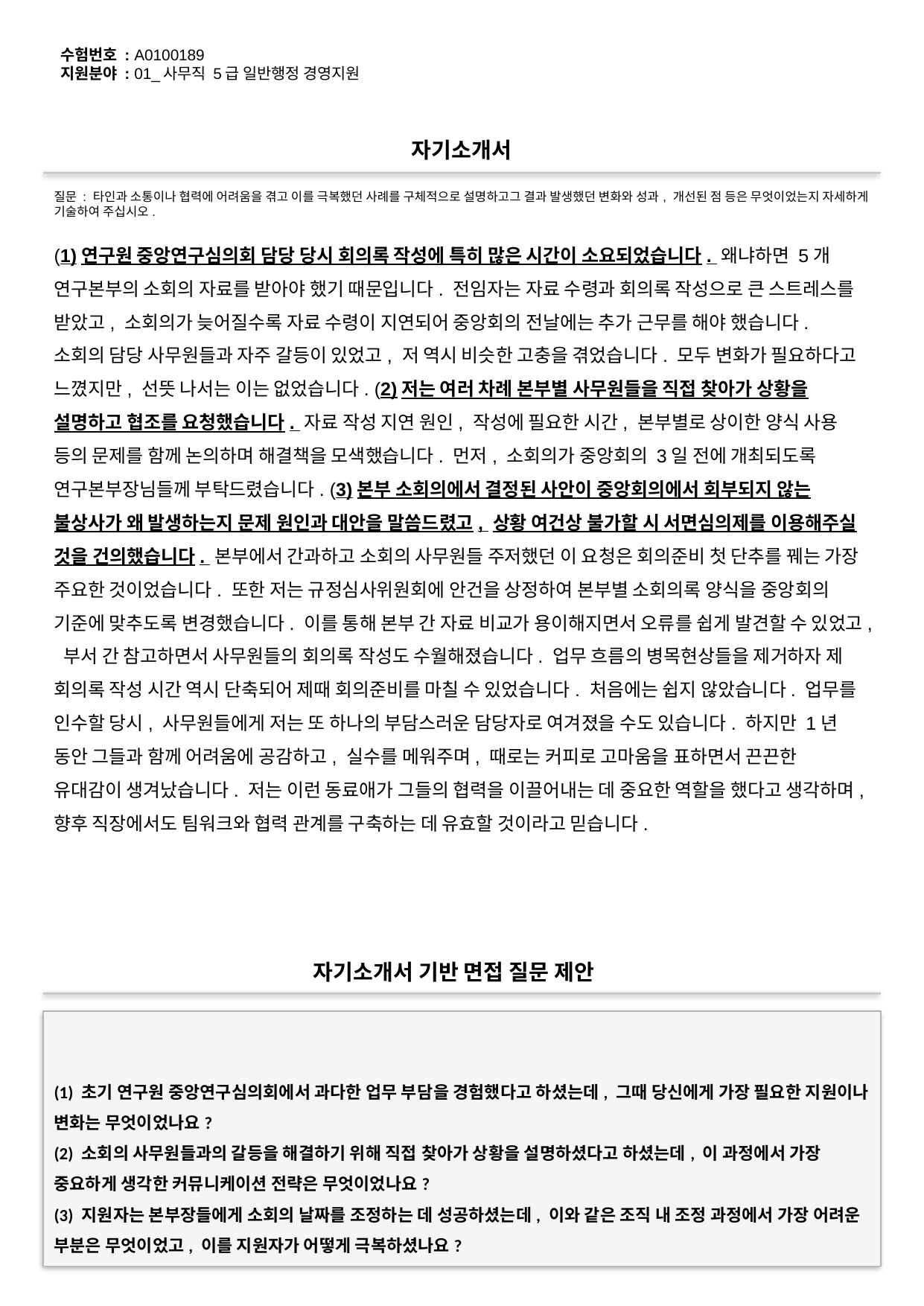

수험번호 : A0100189
지원분야 : 01_사무직 5급 일반행정 경영지원
#

자기소개서

질문 : 타인과 소통이나 협력에 어려움을 겪고 이를 극복했던 사례를 구체적으로 설명하고그 결과 발생했던 변화와 성과, 개선된 점 등은 무엇이었는지 자세하게 기술하여 주십시오.

(1)연구원 중앙연구심의회 담당 당시 회의록 작성에 특히 많은 시간이 소요되었습니다. 왜냐하면 5개 연구본부의 소회의 자료를 받아야 했기 때문입니다. 전임자는 자료 수령과 회의록 작성으로 큰 스트레스를 받았고, 소회의가 늦어질수록 자료 수령이 지연되어 중앙회의 전날에는 추가 근무를 해야 했습니다. 소회의 담당 사무원들과 자주 갈등이 있었고, 저 역시 비슷한 고충을 겪었습니다. 모두 변화가 필요하다고 느꼈지만, 선뜻 나서는 이는 없었습니다. (2)저는 여러 차례 본부별 사무원들을 직접 찾아가 상황을 설명하고 협조를 요청했습니다. 자료 작성 지연 원인, 작성에 필요한 시간, 본부별로 상이한 양식 사용 등의 문제를 함께 논의하며 해결책을 모색했습니다. 먼저, 소회의가 중앙회의 3일 전에 개최되도록 연구본부장님들께 부탁드렸습니다. (3)본부 소회의에서 결정된 사안이 중앙회의에서 회부되지 않는 불상사가 왜 발생하는지 문제 원인과 대안을 말씀드렸고, 상황 여건상 불가할 시 서면심의제를 이용해주실 것을 건의했습니다. 본부에서 간과하고 소회의 사무원들 주저했던 이 요청은 회의준비 첫 단추를 꿰는 가장 주요한 것이었습니다. 또한 저는 규정심사위원회에 안건을 상정하여 본부별 소회의록 양식을 중앙회의 기준에 맞추도록 변경했습니다. 이를 통해 본부 간 자료 비교가 용이해지면서 오류를 쉽게 발견할 수 있었고, 부서 간 참고하면서 사무원들의 회의록 작성도 수월해졌습니다. 업무 흐름의 병목현상들을 제거하자 제 회의록 작성 시간 역시 단축되어 제때 회의준비를 마칠 수 있었습니다. 처음에는 쉽지 않았습니다. 업무를 인수할 당시, 사무원들에게 저는 또 하나의 부담스러운 담당자로 여겨졌을 수도 있습니다. 하지만 1년 동안 그들과 함께 어려움에 공감하고, 실수를 메워주며, 때로는 커피로 고마움을 표하면서 끈끈한 유대감이 생겨났습니다. 저는 이런 동료애가 그들의 협력을 이끌어내는 데 중요한 역할을 했다고 생각하며, 향후 직장에서도 팀워크와 협력 관계를 구축하는 데 유효할 것이라고 믿습니다.

자기소개서 기반 면접 질문 제안

(1) 초기 연구원 중앙연구심의회에서 과다한 업무 부담을 경험했다고 하셨는데, 그때 당신에게 가장 필요한 지원이나 변화는 무엇이었나요?
(2) 소회의 사무원들과의 갈등을 해결하기 위해 직접 찾아가 상황을 설명하셨다고 하셨는데, 이 과정에서 가장 중요하게 생각한 커뮤니케이션 전략은 무엇이었나요?
(3) 지원자는 본부장들에게 소회의 날짜를 조정하는 데 성공하셨는데, 이와 같은 조직 내 조정 과정에서 가장 어려운 부분은 무엇이었고, 이를 지원자가 어떻게 극복하셨나요?